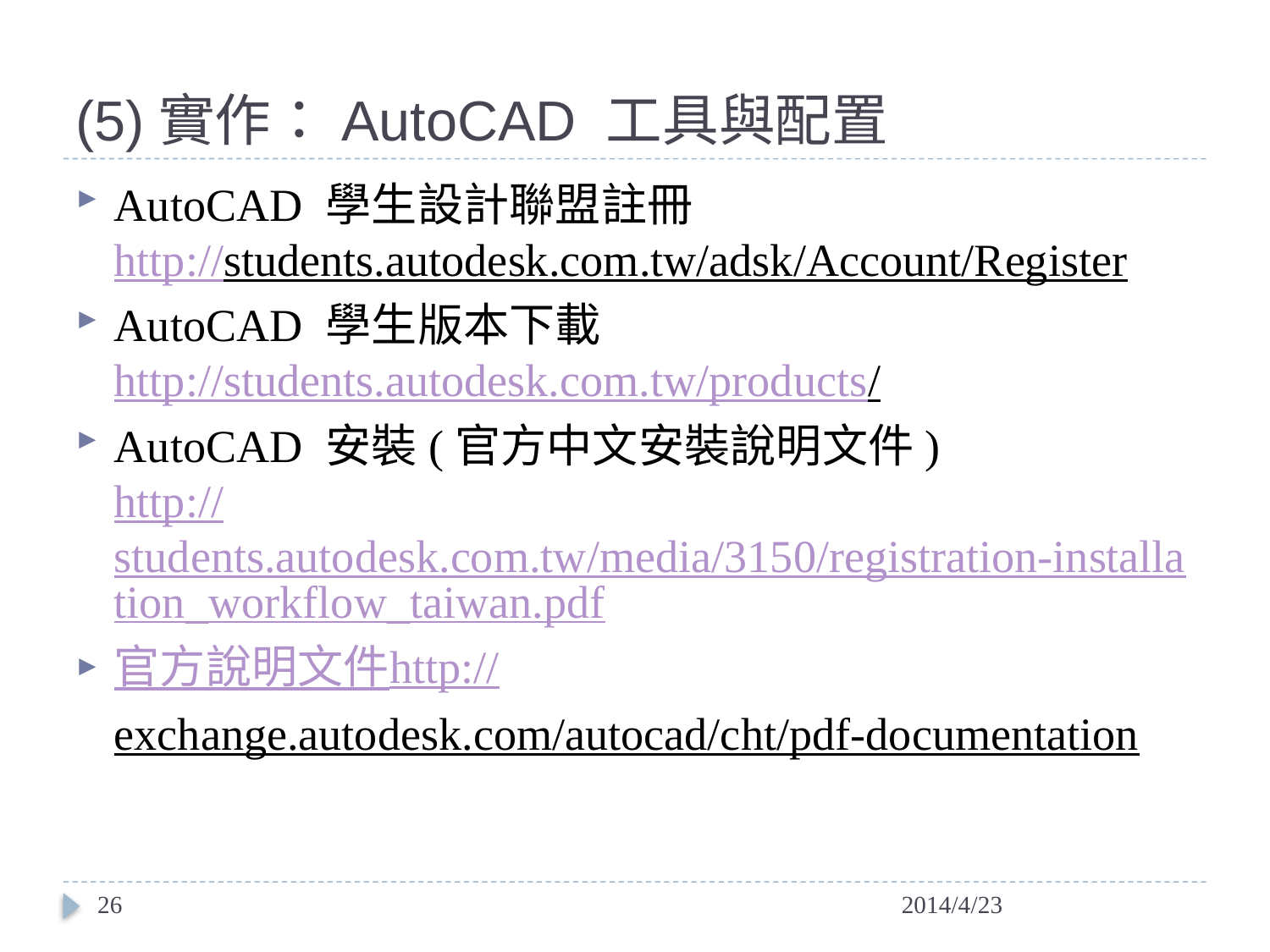

# (5)實作：AutoCAD 工具與配置
AutoCAD 學生設計聯盟註冊
http://students.autodesk.com.tw/adsk/Account/Register
AutoCAD 學生版本下載
http://students.autodesk.com.tw/products/
AutoCAD 安裝(官方中文安裝說明文件)
http://students.autodesk.com.tw/media/3150/registration-installation_workflow_taiwan.pdf
官方說明文件
http://exchange.autodesk.com/autocad/cht/pdf-documentation

26
2014/4/23